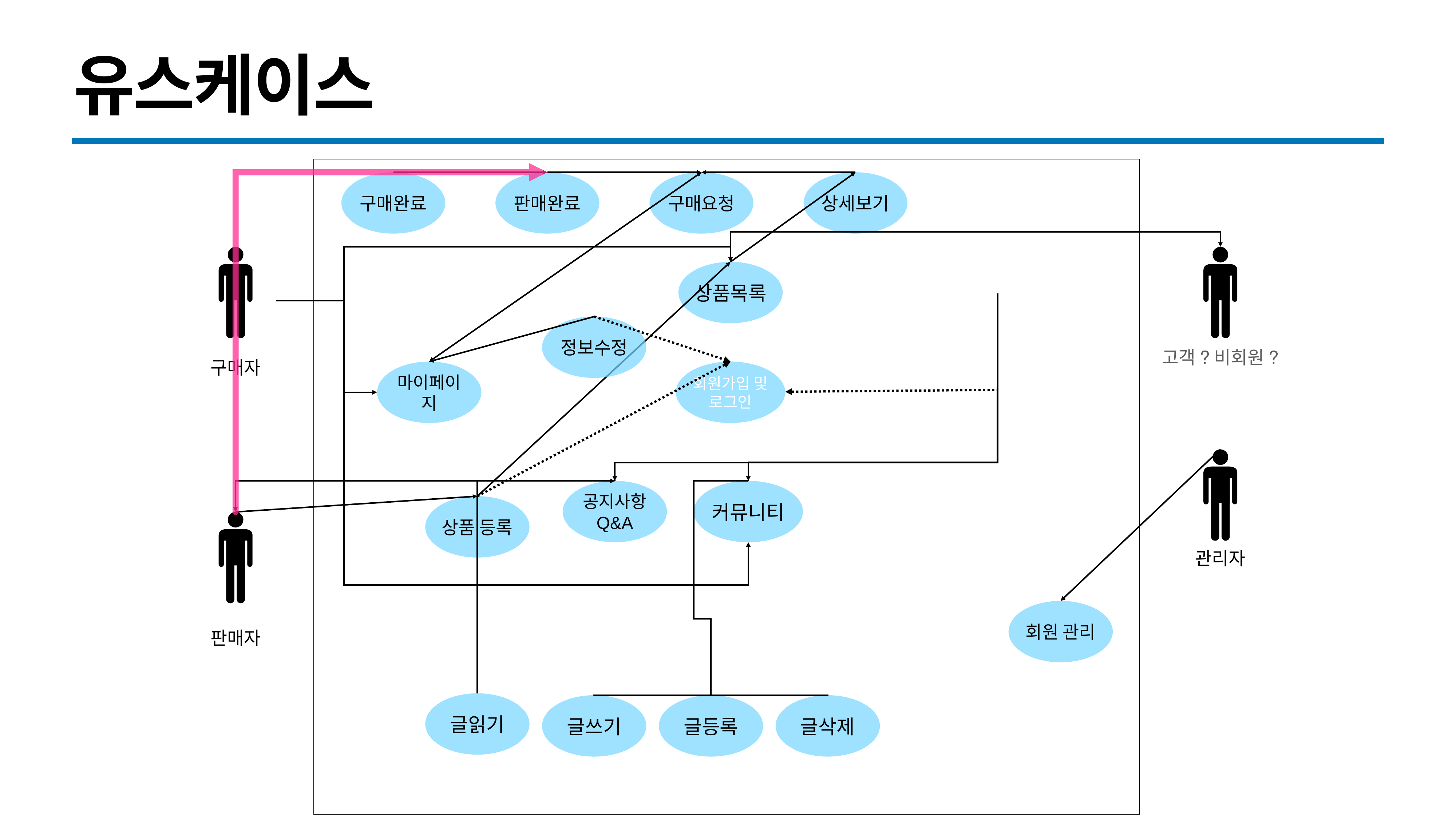

# 유스케이스

구매완료
판매완료
구매요청
상세보기

상품목록

정보수정
고객?비회원?
구매자
마이페이지
회원가입 및 로그인

공지사항 Q&A
커뮤니티
상품 등록

관리자
회원 관리
판매자
글읽기
글쓰기
글등록
글삭제